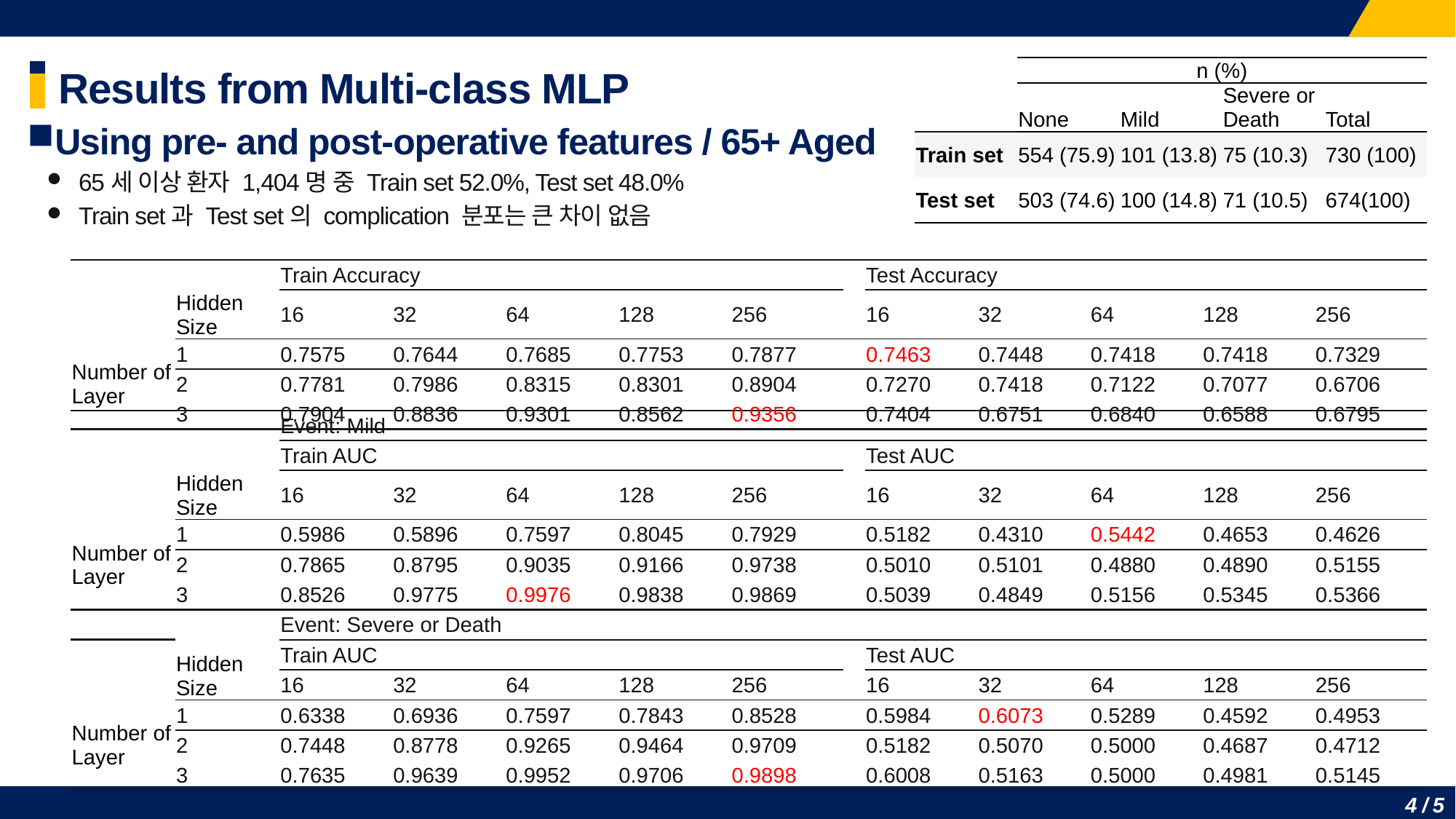

# Results from Multi-class MLP
|  | n (%) |  |  |  |
| --- | --- | --- | --- | --- |
|  | None | Mild | Severe or Death | Total |
| Train set | 554 (75.9) | 101 (13.8) | 75 (10.3) | 730 (100) |
| Test set | 503 (74.6) | 100 (14.8) | 71 (10.5) | 674(100) |
Using pre- and post-operative features / 65+ Aged
65세 이상 환자 1,404명 중 Train set 52.0%, Test set 48.0%
Train set과 Test set의 complication 분포는 큰 차이 없음

|  | Hidden Size | Train Accuracy |  |  |  |  |  | Test Accuracy |  |  |  |  |
| --- | --- | --- | --- | --- | --- | --- | --- | --- | --- | --- | --- | --- |
|  |  | 16 | 32 | 64 | 128 | 256 |  | 16 | 32 | 64 | 128 | 256 |
| Number of Layer | 1 | 0.7575 | 0.7644 | 0.7685 | 0.7753 | 0.7877 |  | 0.7463 | 0.7448 | 0.7418 | 0.7418 | 0.7329 |
|  | 2 | 0.7781 | 0.7986 | 0.8315 | 0.8301 | 0.8904 |  | 0.7270 | 0.7418 | 0.7122 | 0.7077 | 0.6706 |
|  | 3 | 0.7904 | 0.8836 | 0.9301 | 0.8562 | 0.9356 |  | 0.7404 | 0.6751 | 0.6840 | 0.6588 | 0.6795 |
|  | Hidden Size | Event: Mild |  |  |  |  |  |  |  |  |  |  |
| --- | --- | --- | --- | --- | --- | --- | --- | --- | --- | --- | --- | --- |
|  |  | Train AUC |  |  |  |  |  | Test AUC |  |  |  |  |
|  |  | 16 | 32 | 64 | 128 | 256 |  | 16 | 32 | 64 | 128 | 256 |
| Number of Layer | 1 | 0.5986 | 0.5896 | 0.7597 | 0.8045 | 0.7929 |  | 0.5182 | 0.4310 | 0.5442 | 0.4653 | 0.4626 |
|  | 2 | 0.7865 | 0.8795 | 0.9035 | 0.9166 | 0.9738 |  | 0.5010 | 0.5101 | 0.4880 | 0.4890 | 0.5155 |
|  | 3 | 0.8526 | 0.9775 | 0.9976 | 0.9838 | 0.9869 |  | 0.5039 | 0.4849 | 0.5156 | 0.5345 | 0.5366 |
|  | Hidden Size | Event: Severe or Death |  |  |  |  |  |  |  |  |  |  |
|  |  | Train AUC |  |  |  |  |  | Test AUC |  |  |  |  |
|  |  | 16 | 32 | 64 | 128 | 256 |  | 16 | 32 | 64 | 128 | 256 |
| Number of Layer | 1 | 0.6338 | 0.6936 | 0.7597 | 0.7843 | 0.8528 |  | 0.5984 | 0.6073 | 0.5289 | 0.4592 | 0.4953 |
|  | 2 | 0.7448 | 0.8778 | 0.9265 | 0.9464 | 0.9709 |  | 0.5182 | 0.5070 | 0.5000 | 0.4687 | 0.4712 |
|  | 3 | 0.7635 | 0.9639 | 0.9952 | 0.9706 | 0.9898 |  | 0.6008 | 0.5163 | 0.5000 | 0.4981 | 0.5145 |